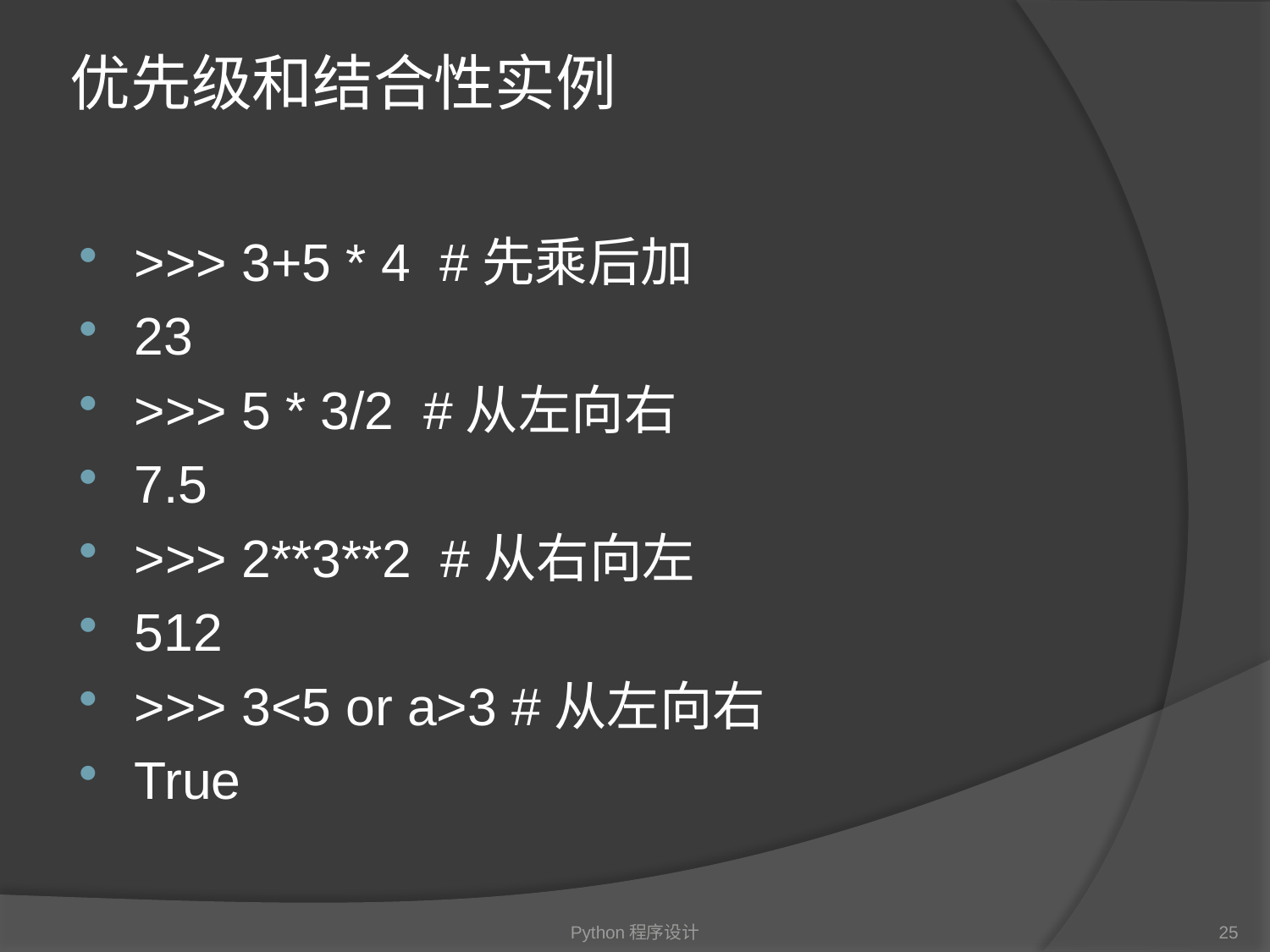

# 优先级和结合性实例
>>> 3+5 * 4  #先乘后加
23
>>> 5 * 3/2  #从左向右
7.5
>>> 2**3**2  #从右向左
512
>>> 3<5 or a>3 #从左向右
True

Python程序设计
25